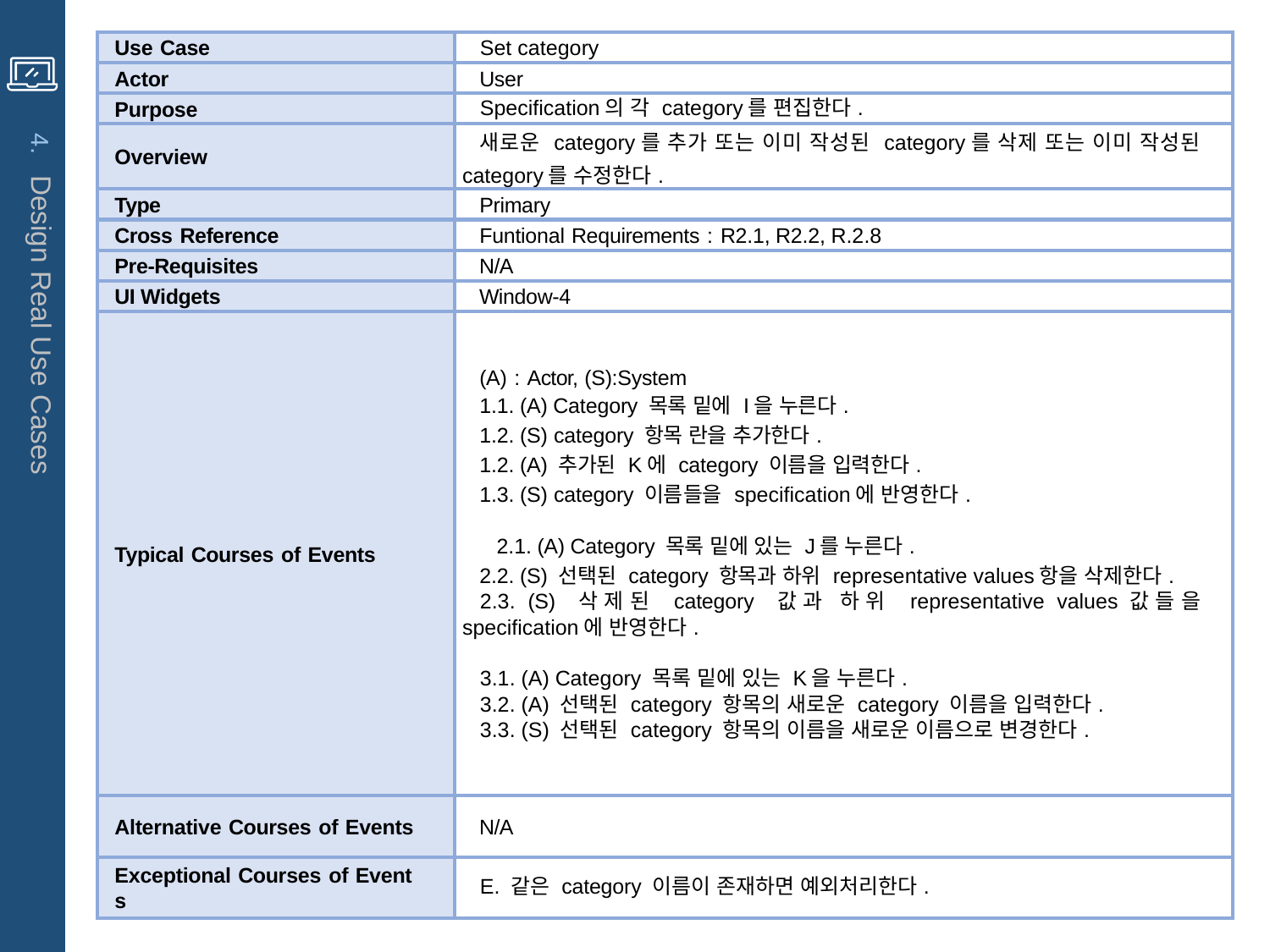

| Use Case | Set category |
| --- | --- |
| Actor | User |
| Purpose | Specification의 각 category를 편집한다. |
| Overview | 새로운 category를 추가 또는 이미 작성된 category를 삭제 또는 이미 작성된 category를 수정한다. |
| Type | Primary |
| Cross Reference | Funtional Requirements : R2.1, R2.2, R.2.8 |
| Pre-Requisites | N/A |
| UI Widgets | Window-4 |
| Typical Courses of Events | (A) : Actor, (S):System 1.1. (A) Category 목록 밑에 I을 누른다. 1.2. (S) category 항목 란을 추가한다. 1.2. (A) 추가된 K에 category 이름을 입력한다. 1.3. (S) category 이름들을 specification에 반영한다.   2.1. (A) Category 목록 밑에 있는 J를 누른다. 2.2. (S) 선택된 category 항목과 하위 representative values항을 삭제한다. 2.3. (S) 삭제된 category 값과 하위 representative values값들을 specification에 반영한다.   3.1. (A) Category 목록 밑에 있는 K을 누른다. 3.2. (A) 선택된 category 항목의 새로운 category 이름을 입력한다. 3.3. (S) 선택된 category 항목의 이름을 새로운 이름으로 변경한다. |
| Alternative Courses of Events | N/A |
| Exceptional Courses of Events | E. 같은 category 이름이 존재하면 예외처리한다. |

4.   Design Real Use Cases